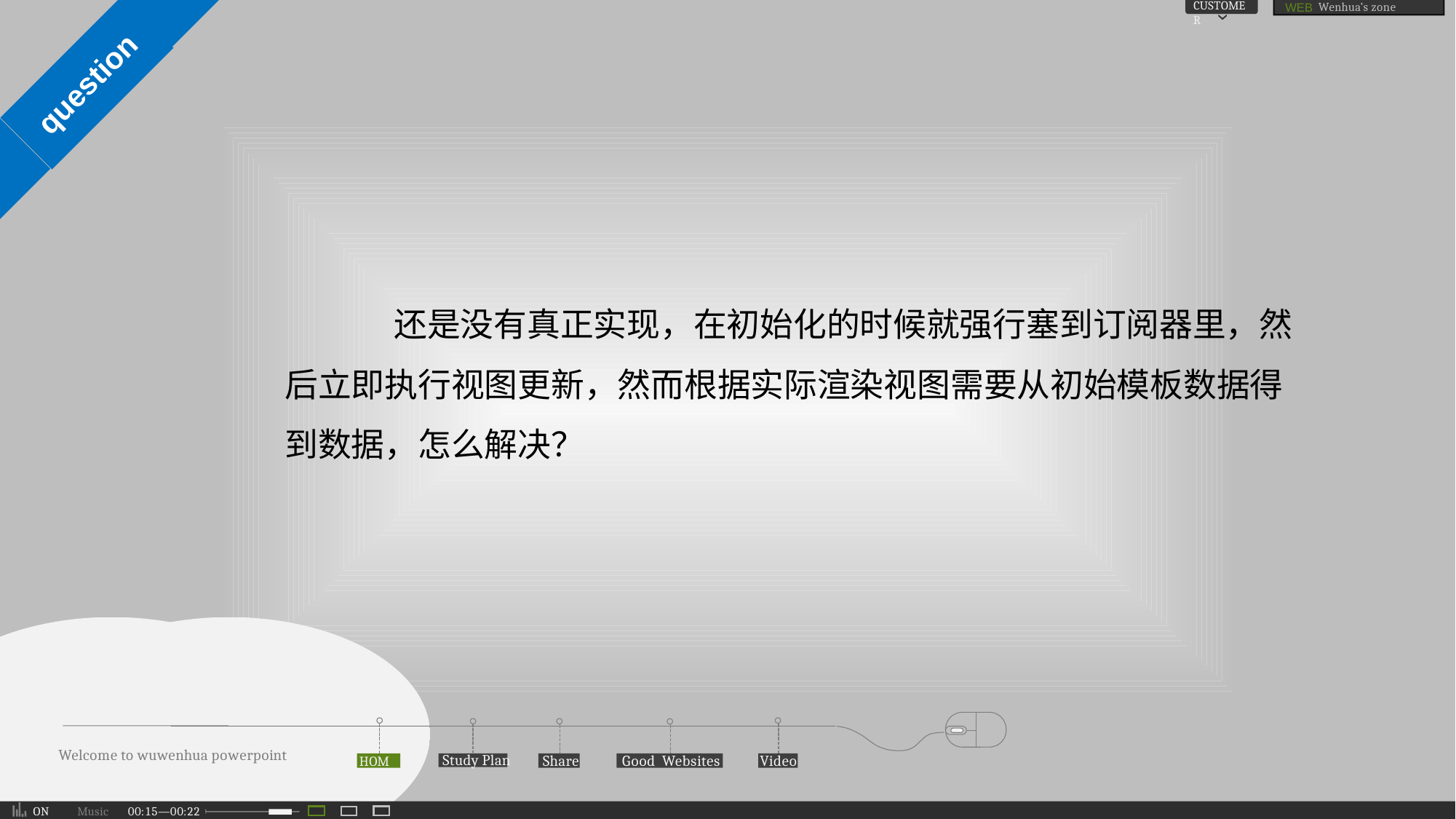

CUSTOMER
Wenhua’s zone
WEB

question

	还是没有真正实现，在初始化的时候就强行塞到订阅器里，然后立即执行视图更新，然而根据实际渲染视图需要从初始模板数据得到数据，怎么解决？

Welcome to wuwenhua powerpoint

Study Plan
Share
Good  Websites
Video
HOME

ON
Music       00:15—00:22